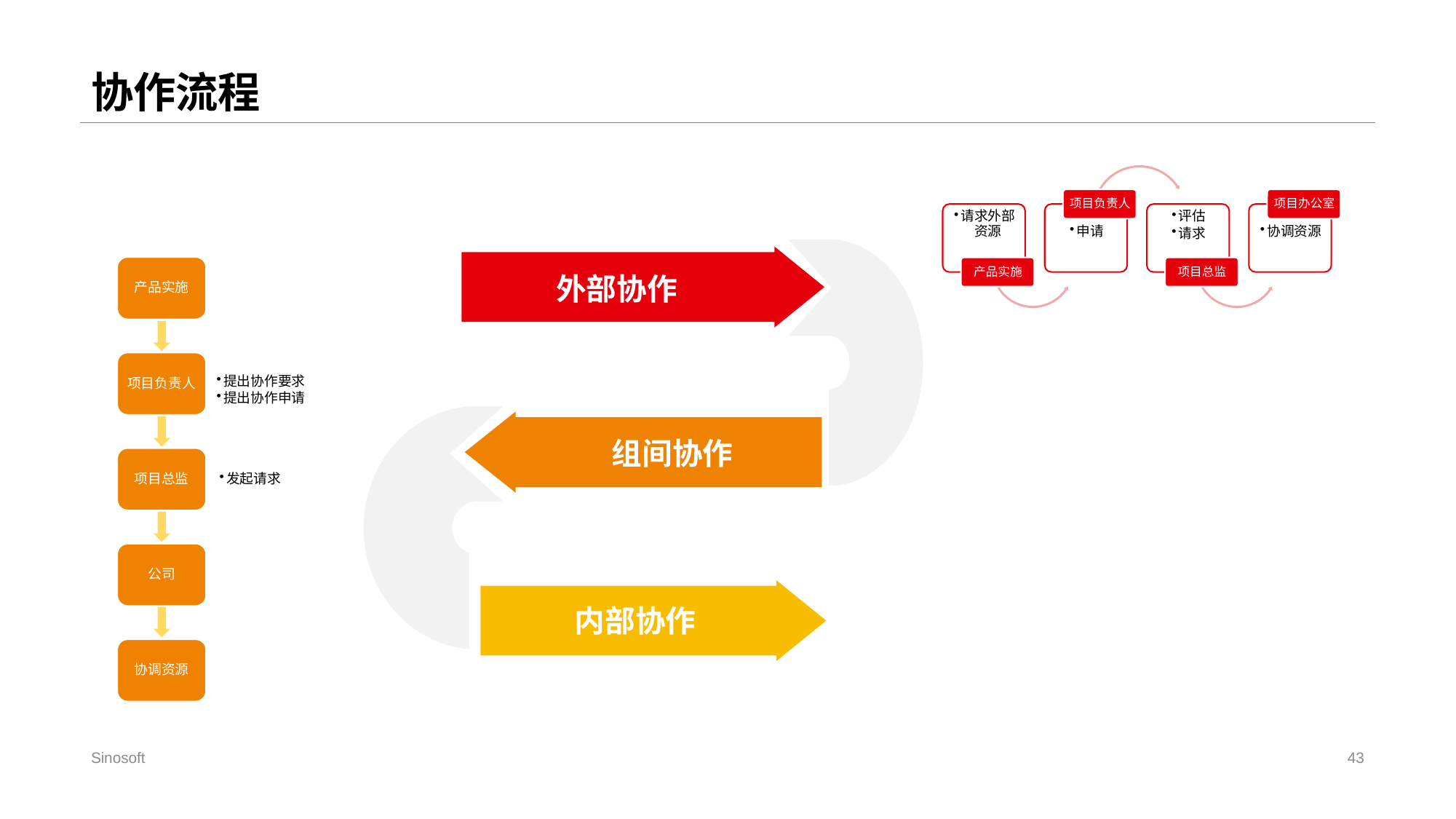

# 协作流程
请求外部资源
产品实施
申请
项目负责人
评估
请求
项目总监
协调资源
项目办公室

外部协作
产品实施

项目负责人
提出协作要求
提出协作申请

组间协作
项目总监
发起请求

公司

内部协作

协调资源
Sinosoft
43